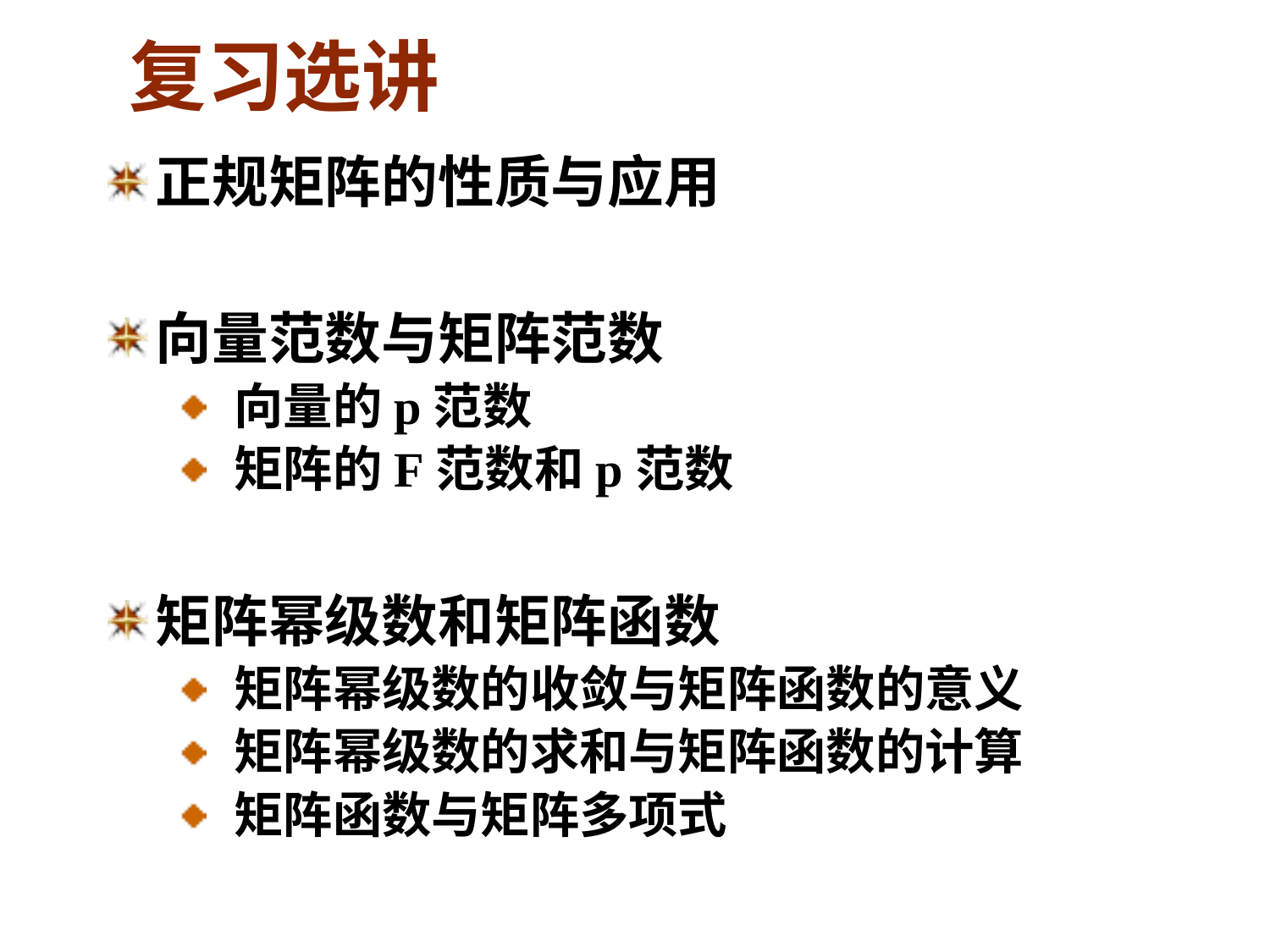

# 复习选讲
正规矩阵的性质与应用

向量范数与矩阵范数
 向量的p范数
 矩阵的F范数和p范数

矩阵幂级数和矩阵函数
 矩阵幂级数的收敛与矩阵函数的意义
 矩阵幂级数的求和与矩阵函数的计算
 矩阵函数与矩阵多项式